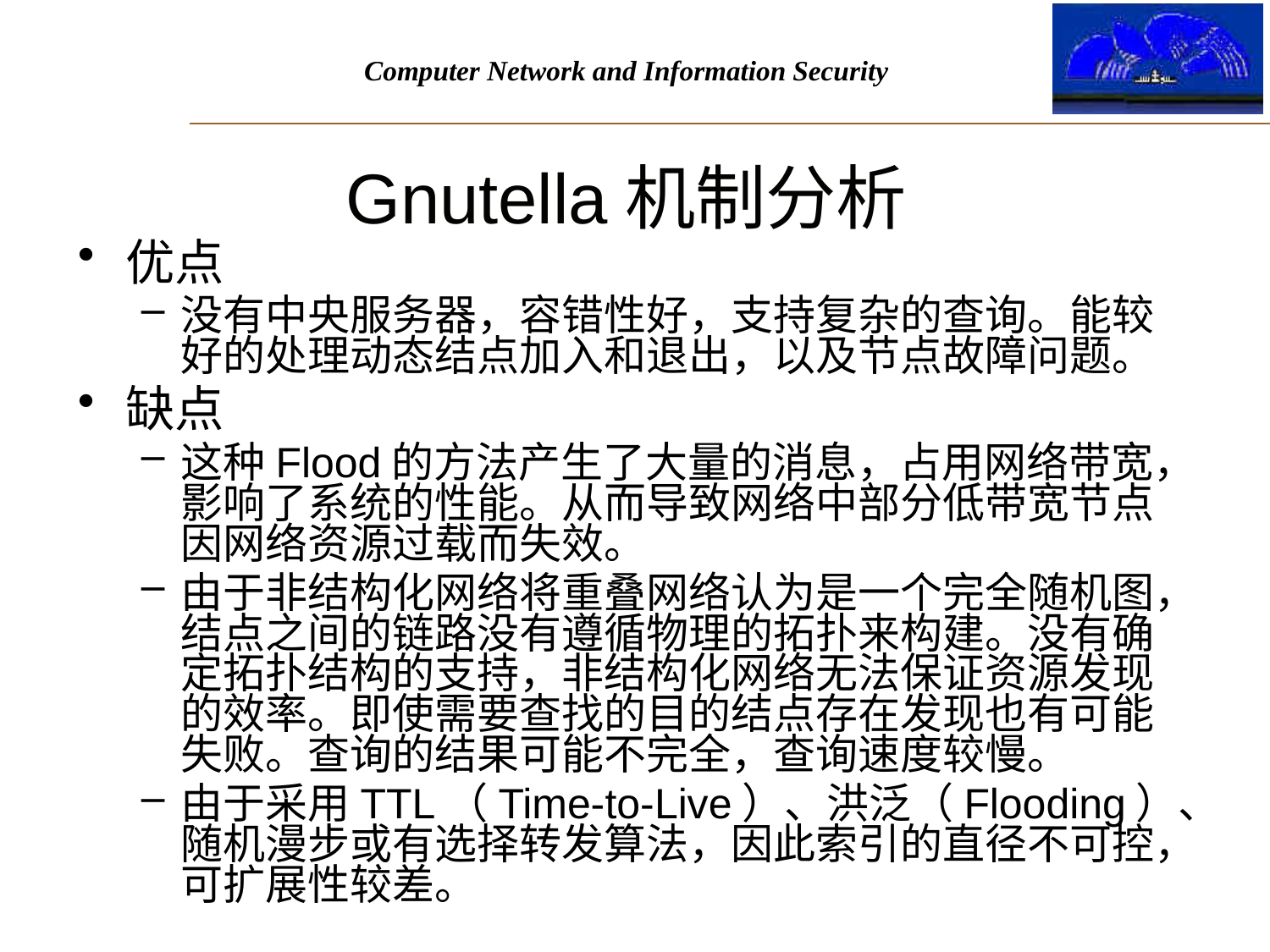

# Gnutella机制分析
优点
没有中央服务器，容错性好，支持复杂的查询。能较好的处理动态结点加入和退出，以及节点故障问题。
缺点
这种Flood的方法产生了大量的消息，占用网络带宽，影响了系统的性能。从而导致网络中部分低带宽节点因网络资源过载而失效。
由于非结构化网络将重叠网络认为是一个完全随机图，结点之间的链路没有遵循物理的拓扑来构建。没有确定拓扑结构的支持，非结构化网络无法保证资源发现的效率。即使需要查找的目的结点存在发现也有可能失败。查询的结果可能不完全，查询速度较慢。
由于采用TTL（Time-to-Live）、洪泛（Flooding）、随机漫步或有选择转发算法，因此索引的直径不可控，可扩展性较差。